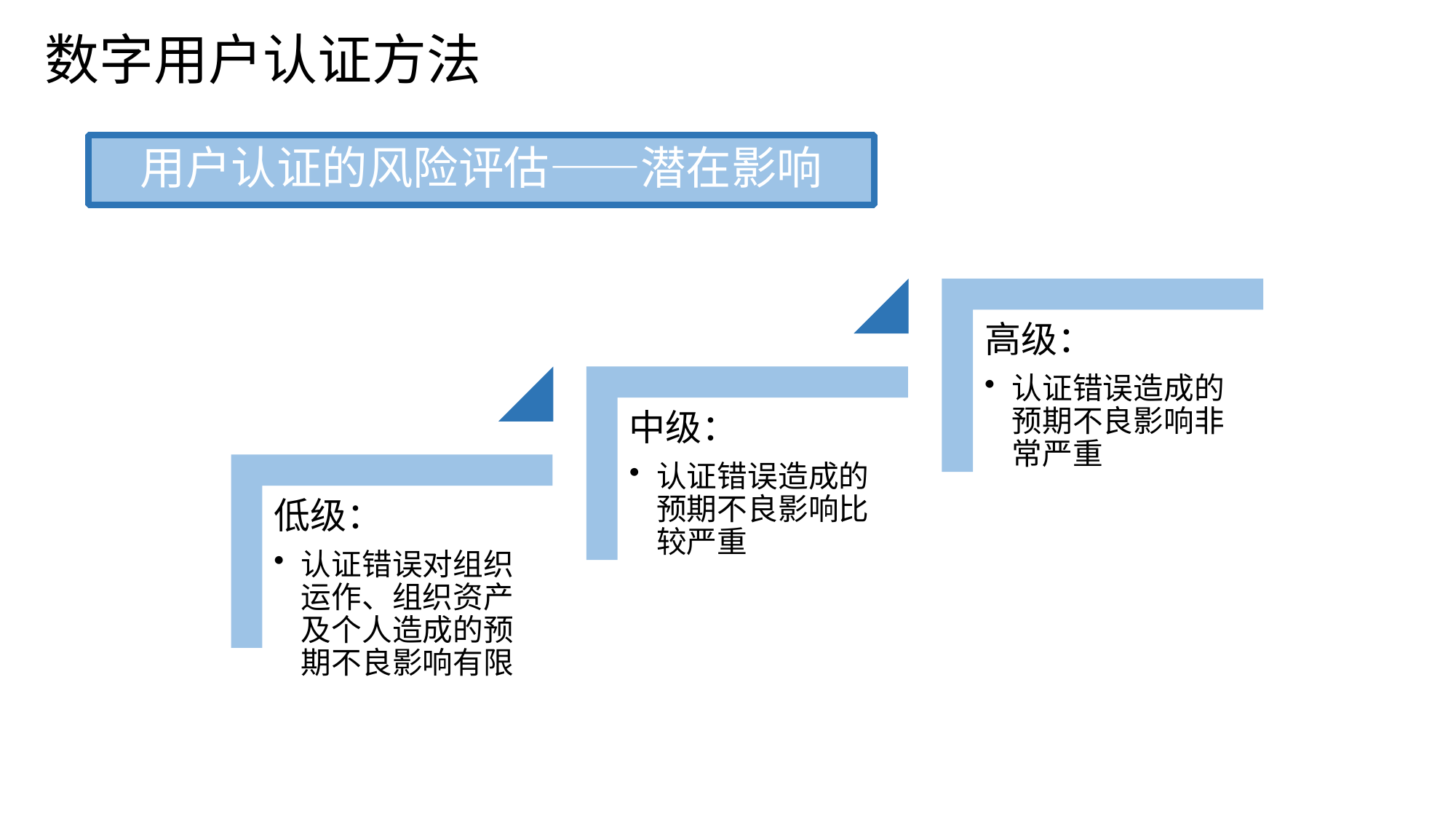

数字用户认证方法
用户认证的风险评估——潜在影响
低级：
认证错误对组织运作、组织资产及个人造成的预期不良影响有限
中级：
认证错误造成的预期不良影响比较严重
高级：
认证错误造成的预期不良影响非常严重